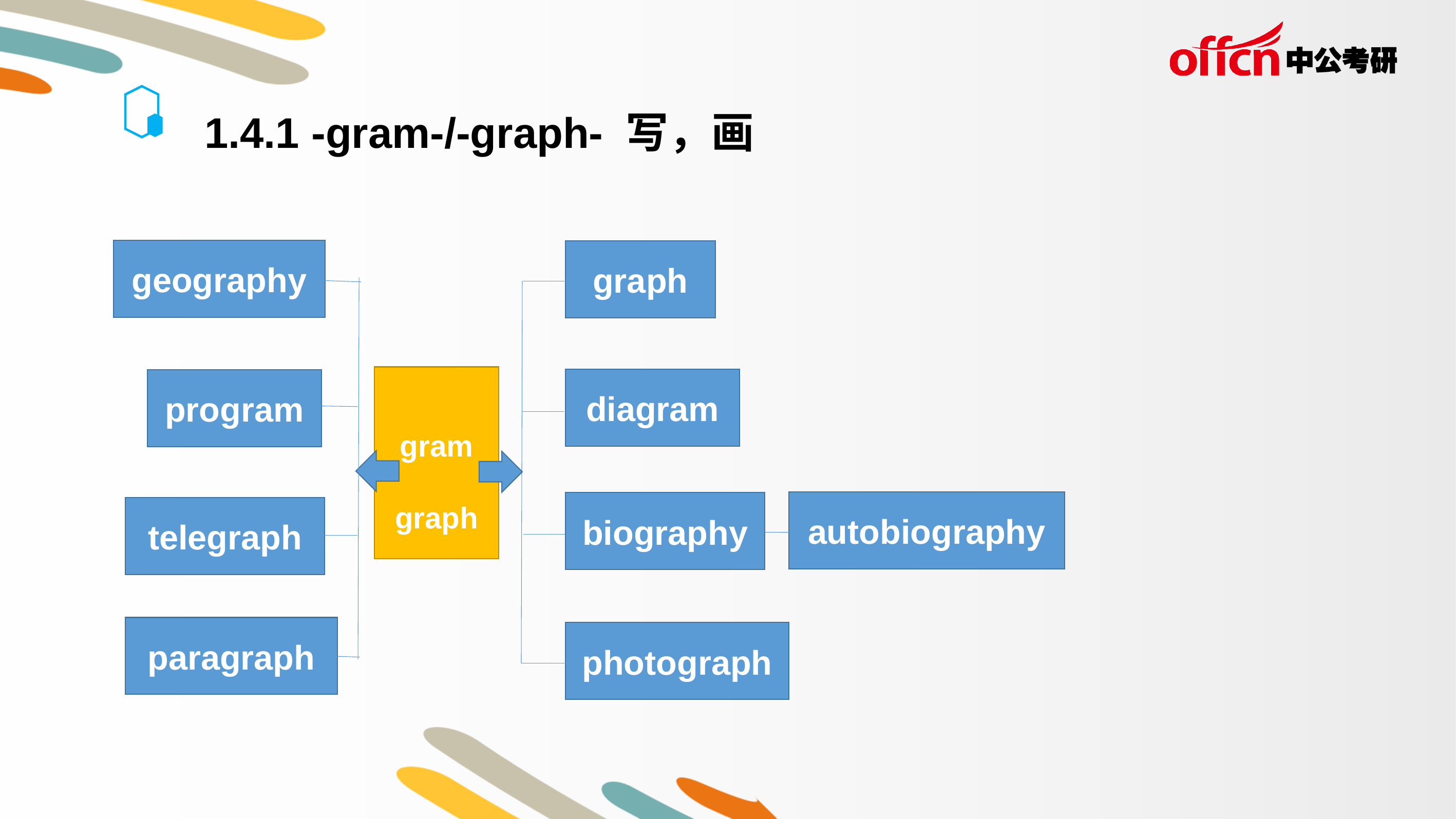

1.4.1 -gram-/-graph- 写，画
geography
graph
gram
graph
diagram
program

autobiography
biography
telegraph
paragraph
photograph